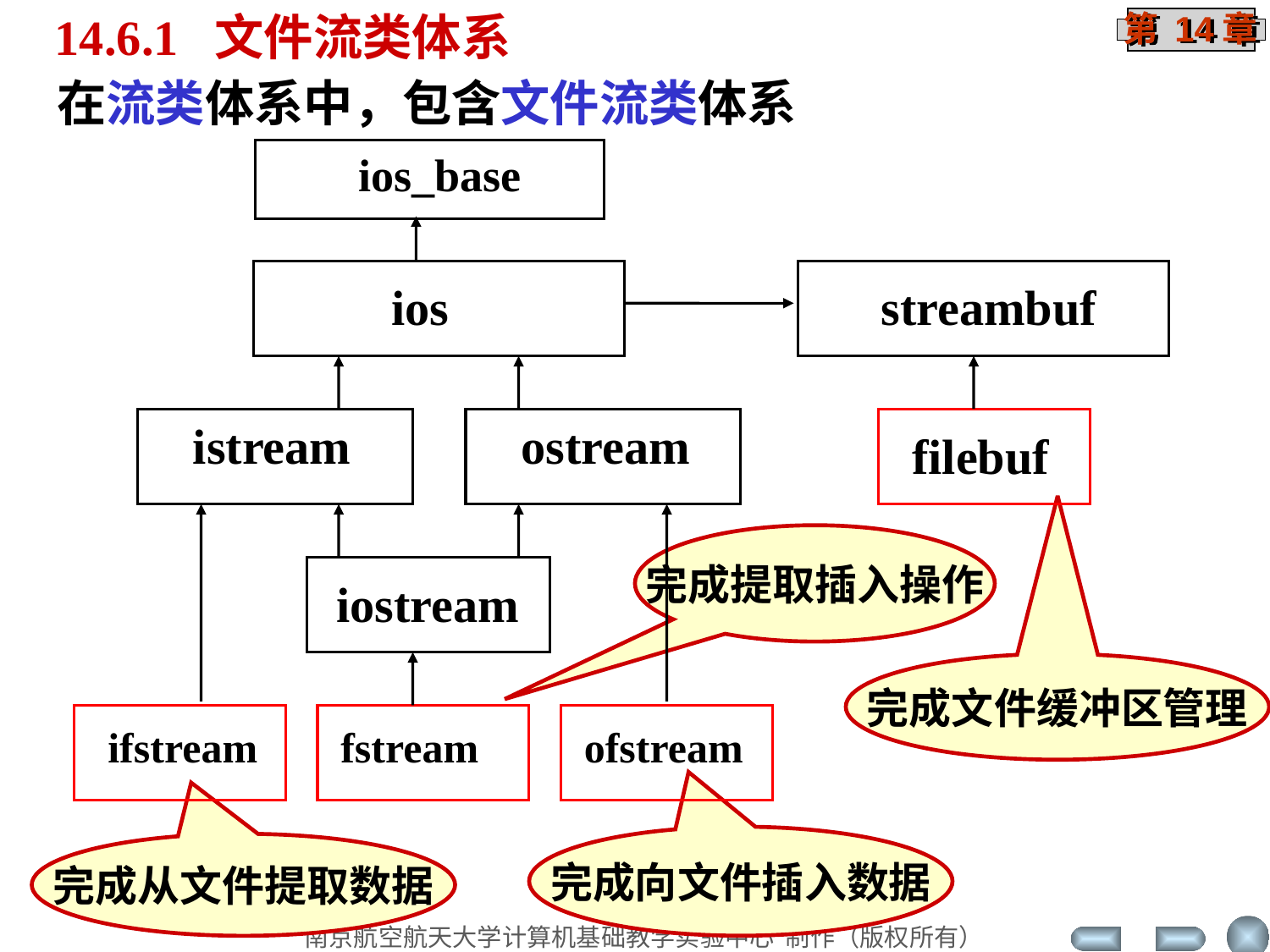

14.6.1  文件流类体系
在流类体系中，包含文件流类体系

ios_base

ios

streambuf

istream

ostream

filebuf

iostream

ifstream

fstream

ofstream
完成提取插入操作
完成文件缓冲区管理
完成向文件插入数据
完成从文件提取数据